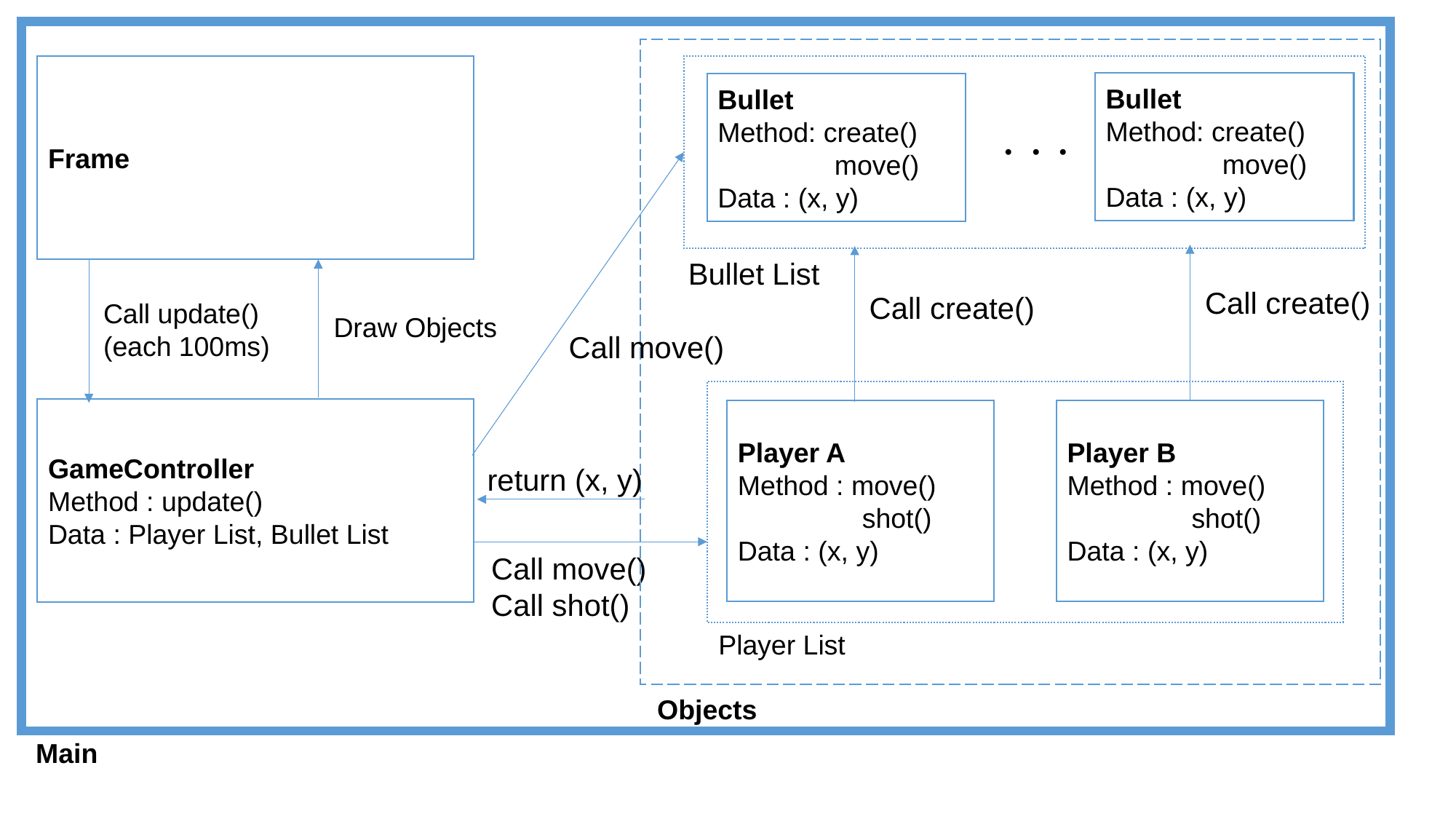

Frame

Bullet
Method: create()
	 move()
Data : (x, y)
Bullet
Method: create()
	 move()
Data : (x, y)
・・・
Bullet List
Call create()
Call create()
Call update()
(each 100ms)
Draw Objects
Call move()

GameController
Method : update()
Data : Player List, Bullet List
Player A
Method : move()
	  shot()
Data : (x, y)
Player B
Method : move()
	  shot()
Data : (x, y)
return (x, y)
Call move()
Call shot()
Player List
Objects
Main